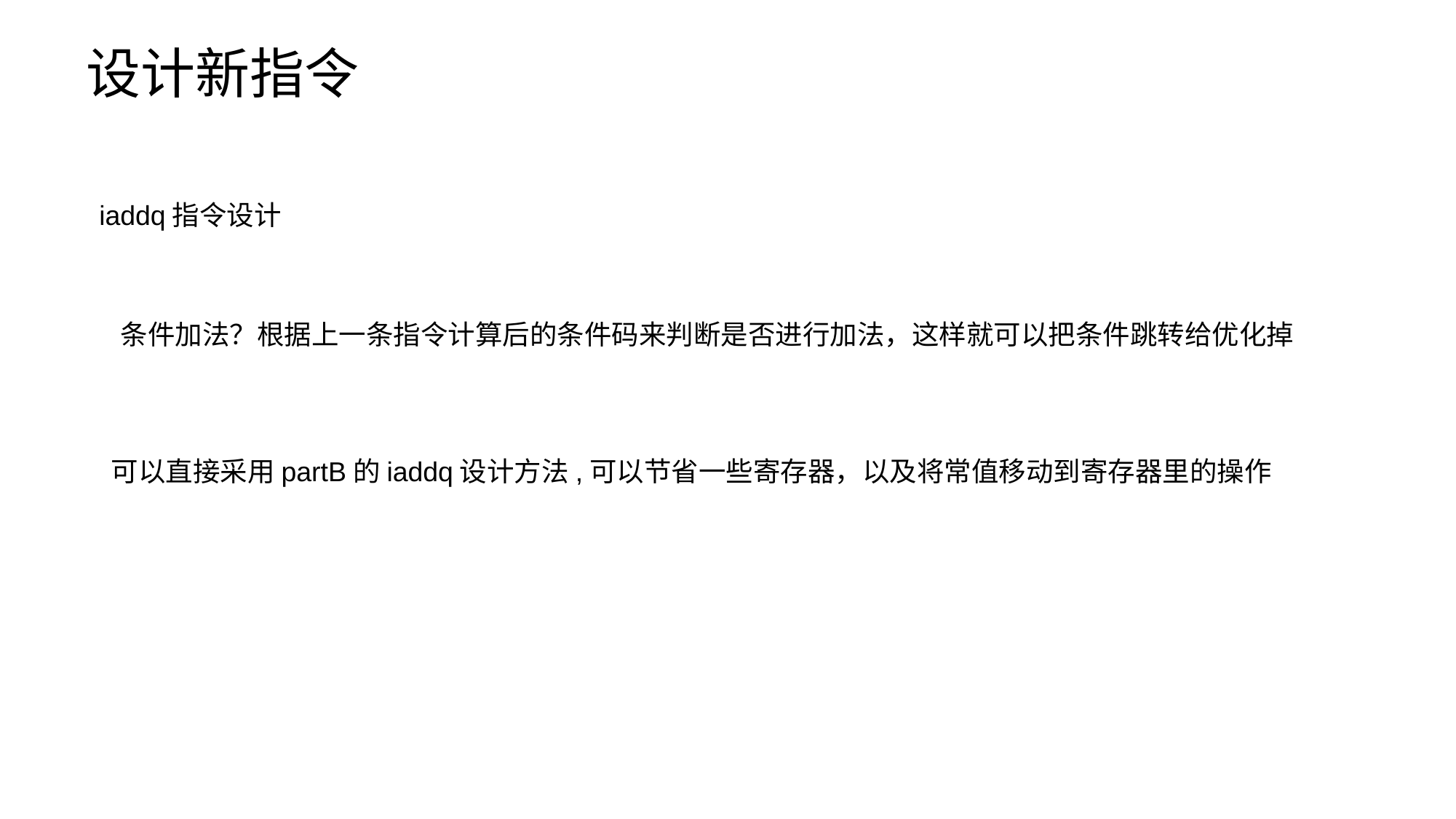

设计新指令

iaddq指令设计
条件加法？根据上一条指令计算后的条件码来判断是否进行加法，这样就可以把条件跳转给优化掉

可以直接采用partB的iaddq设计方法,可以节省一些寄存器，以及将常值移动到寄存器里的操作